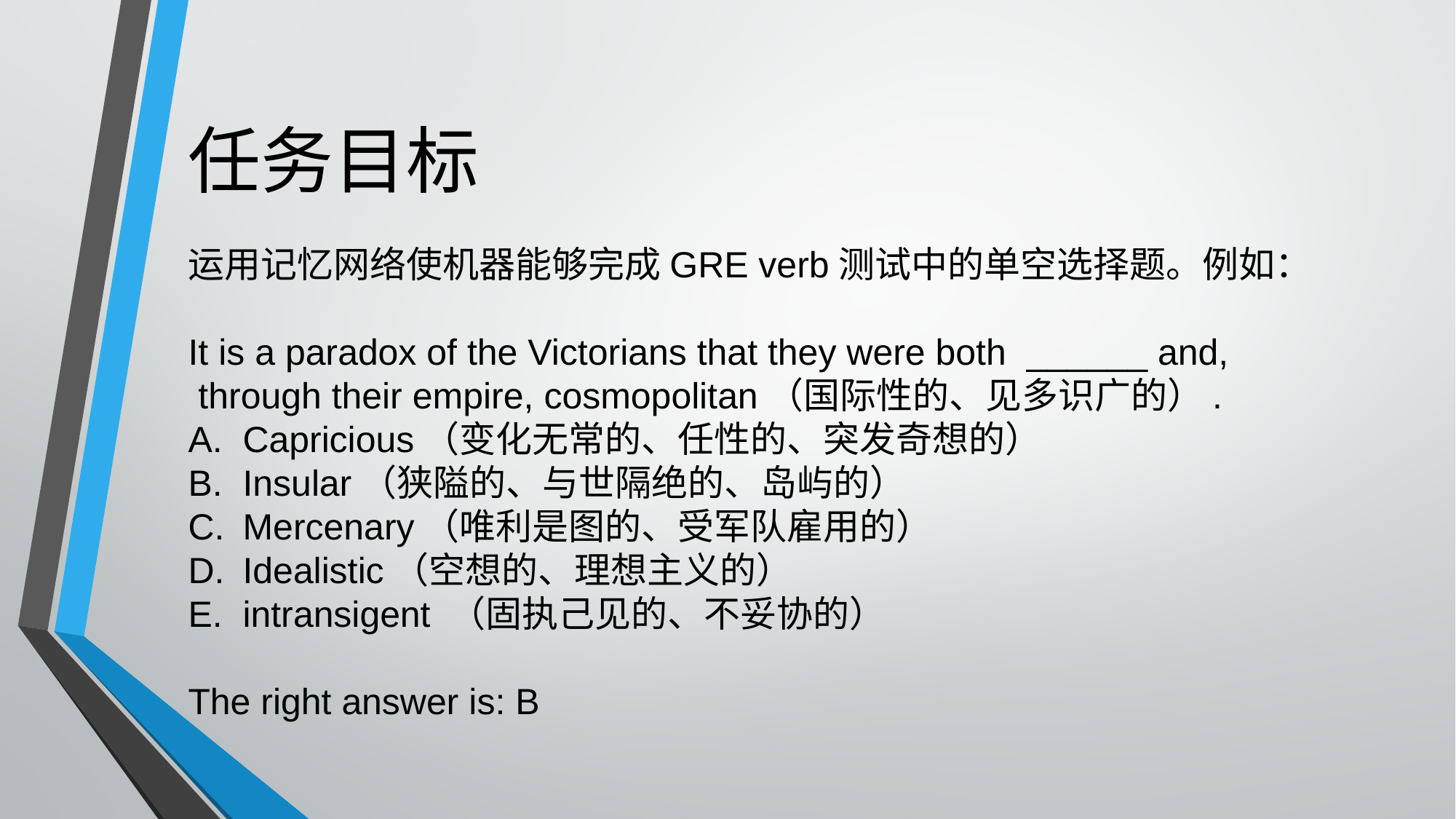

任务目标
运用记忆网络使机器能够完成GRE verb测试中的单空选择题。例如：

It is a paradox of the Victorians that they were both  ______ and,  through their empire, cosmopolitan（国际性的、见多识广的）.
Capricious（变化无常的、任性的、突发奇想的）
Insular（狭隘的、与世隔绝的、岛屿的）
Mercenary（唯利是图的、受军队雇用的）
Idealistic（空想的、理想主义的）
intransigent （固执己见的、不妥协的）

The right answer is: B